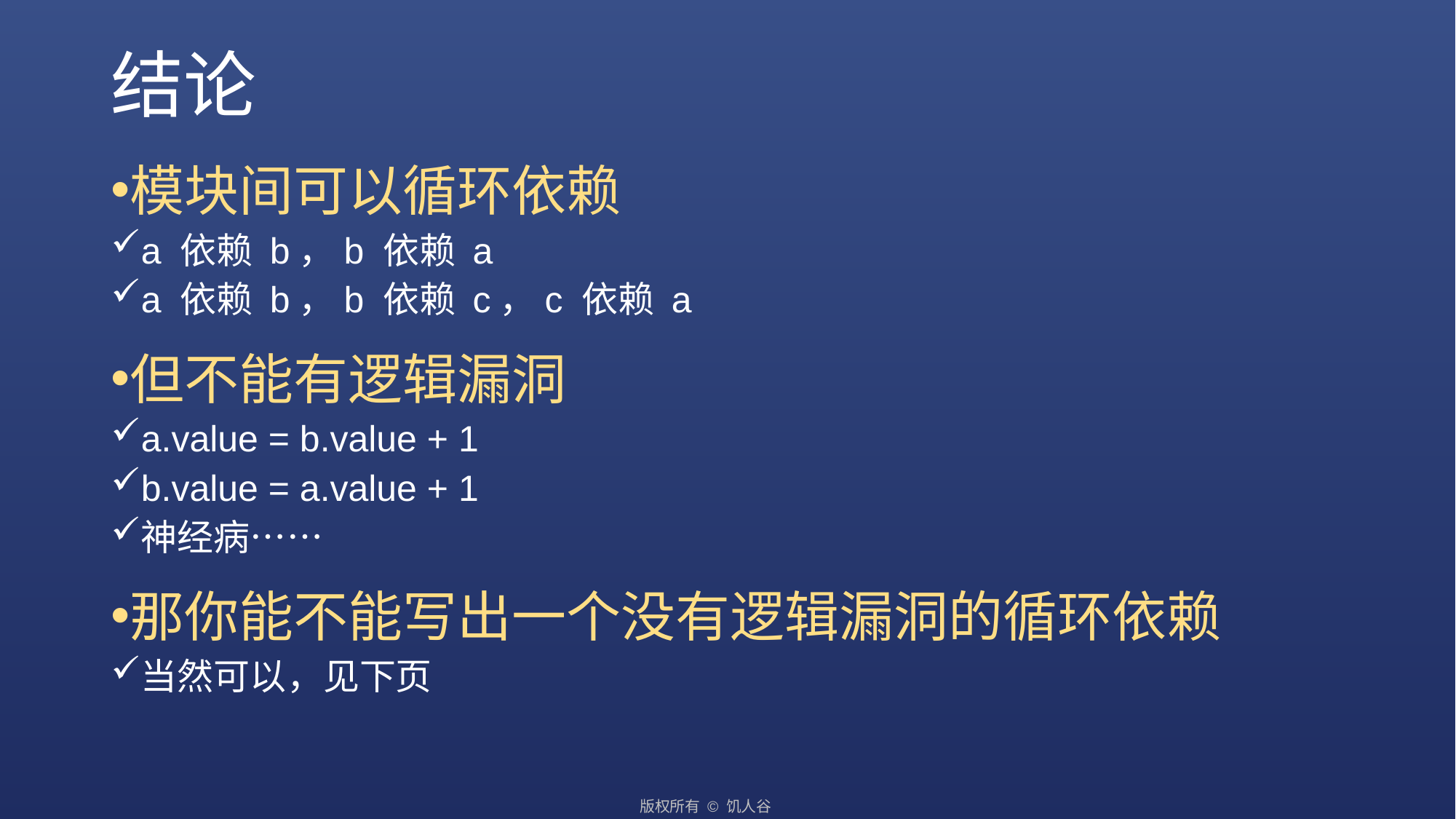

# 结论
模块间可以循环依赖
a 依赖 b，b 依赖 a
a 依赖 b，b 依赖 c，c 依赖 a
但不能有逻辑漏洞
a.value = b.value + 1
b.value = a.value + 1
神经病……
那你能不能写出一个没有逻辑漏洞的循环依赖
当然可以，见下页